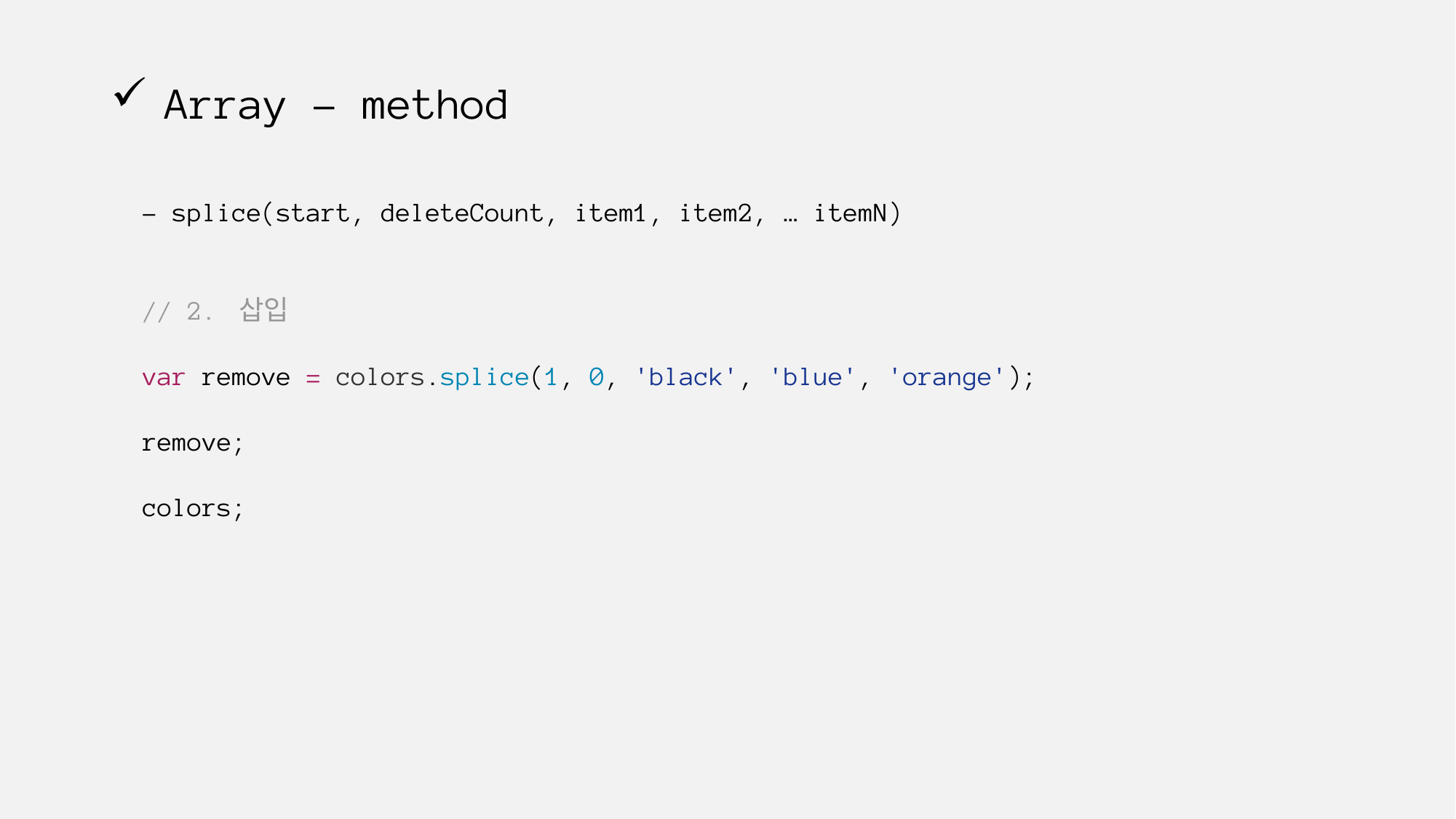

# Array - method
- splice(start, deleteCount, item1, item2, … itemN)

// 2. 삽입

var remove = colors.splice(1, 0, 'black', 'blue', 'orange');

remove;

colors;